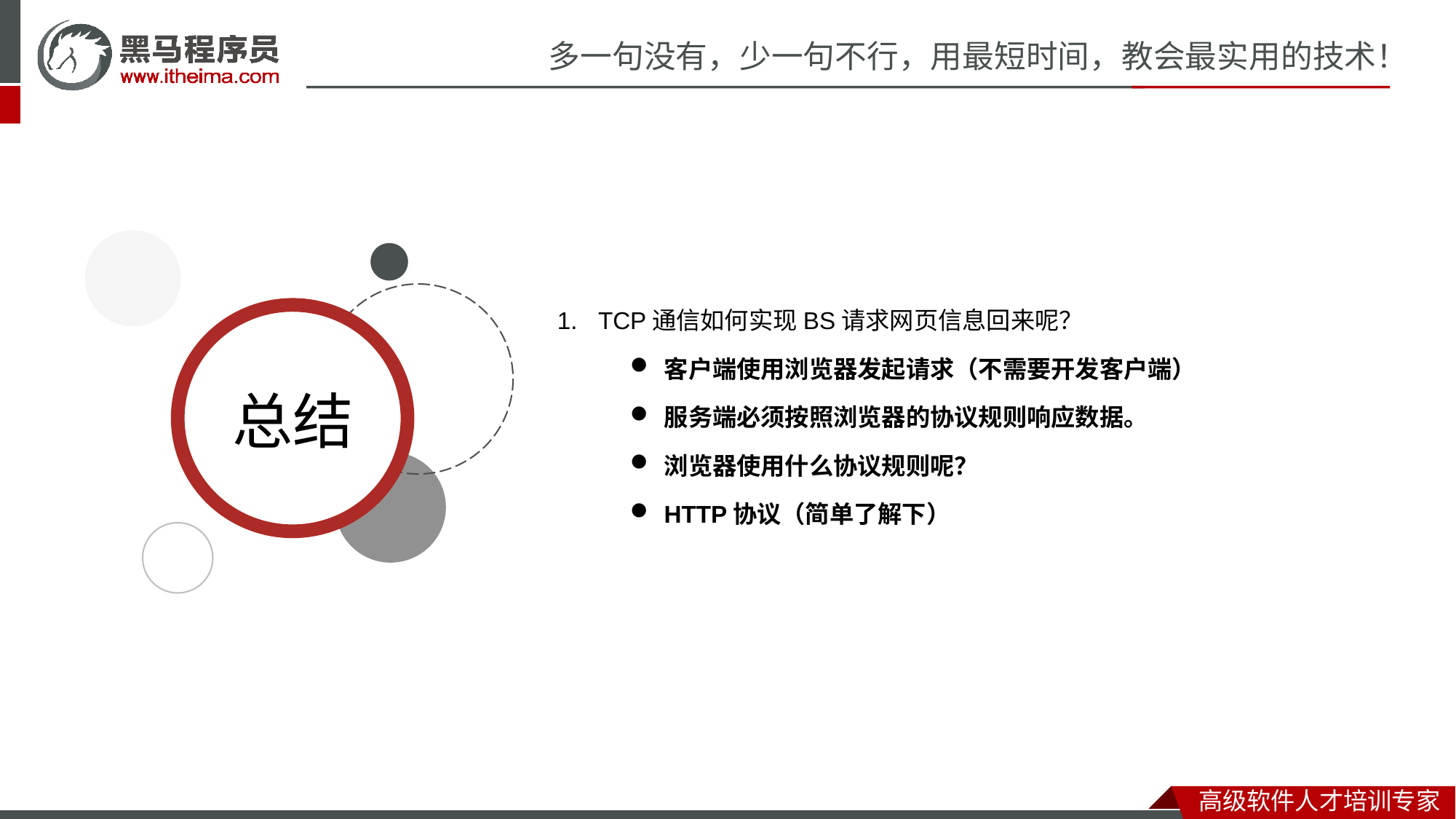

TCP通信如何实现BS请求网页信息回来呢？
客户端使用浏览器发起请求（不需要开发客户端）
服务端必须按照浏览器的协议规则响应数据。
浏览器使用什么协议规则呢？
HTTP协议（简单了解下）